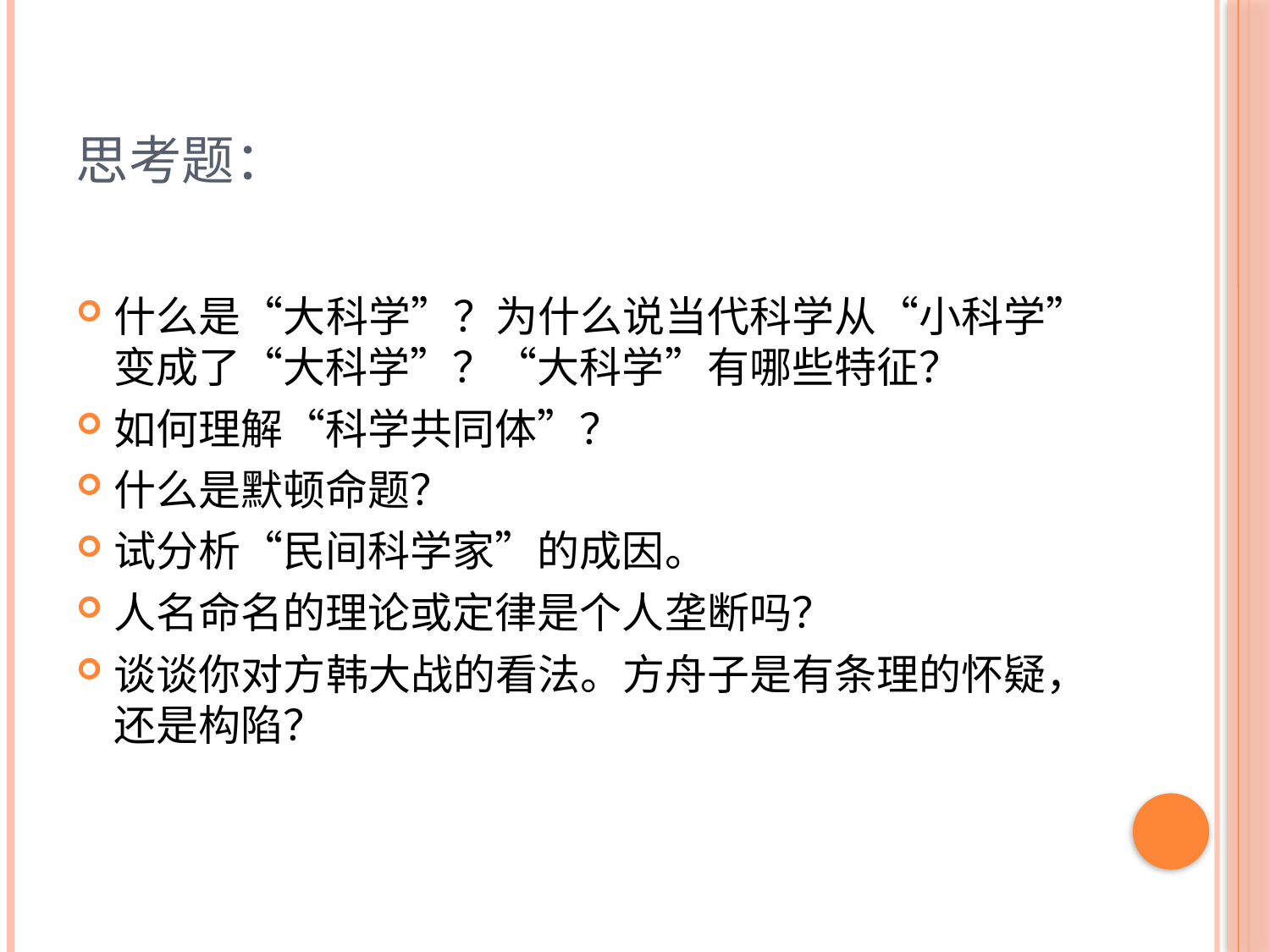

# 思考题：

什么是“大科学”？为什么说当代科学从“小科学”变成了“大科学”？“大科学”有哪些特征？
如何理解“科学共同体”？
什么是默顿命题？
试分析“民间科学家”的成因。
人名命名的理论或定律是个人垄断吗？
谈谈你对方韩大战的看法。方舟子是有条理的怀疑，还是构陷？